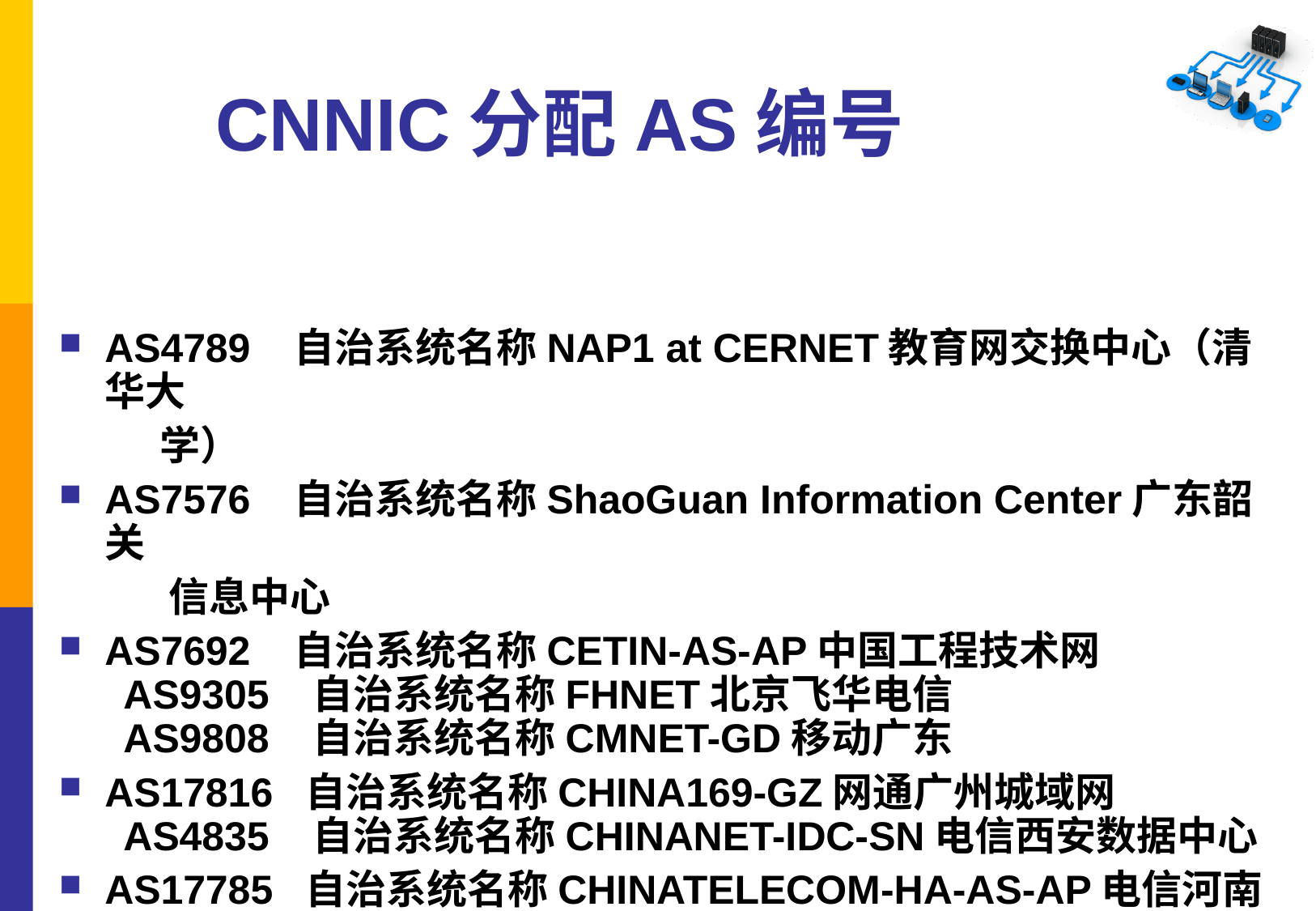

CNNIC分配AS编号
AS4789   自治系统名称NAP1 at CERNET教育网交换中心（清华大
          学）
AS7576   自治系统名称ShaoGuan Information Center广东韶关
           信息中心
AS7692   自治系统名称CETIN-AS-AP中国工程技术网
 AS9305   自治系统名称FHNET北京飞华电信
 AS9808   自治系统名称CMNET-GD移动广东
AS17816  自治系统名称CHINA169-GZ网通广州城域网
 AS4835   自治系统名称CHINANET-IDC-SN电信西安数据中心
AS17785  自治系统名称CHINATELECOM-HA-AS-AP电信河南省网
 AS17799  自治系统名称CHINATELECOM-LN-AS-AP电信辽宁省网